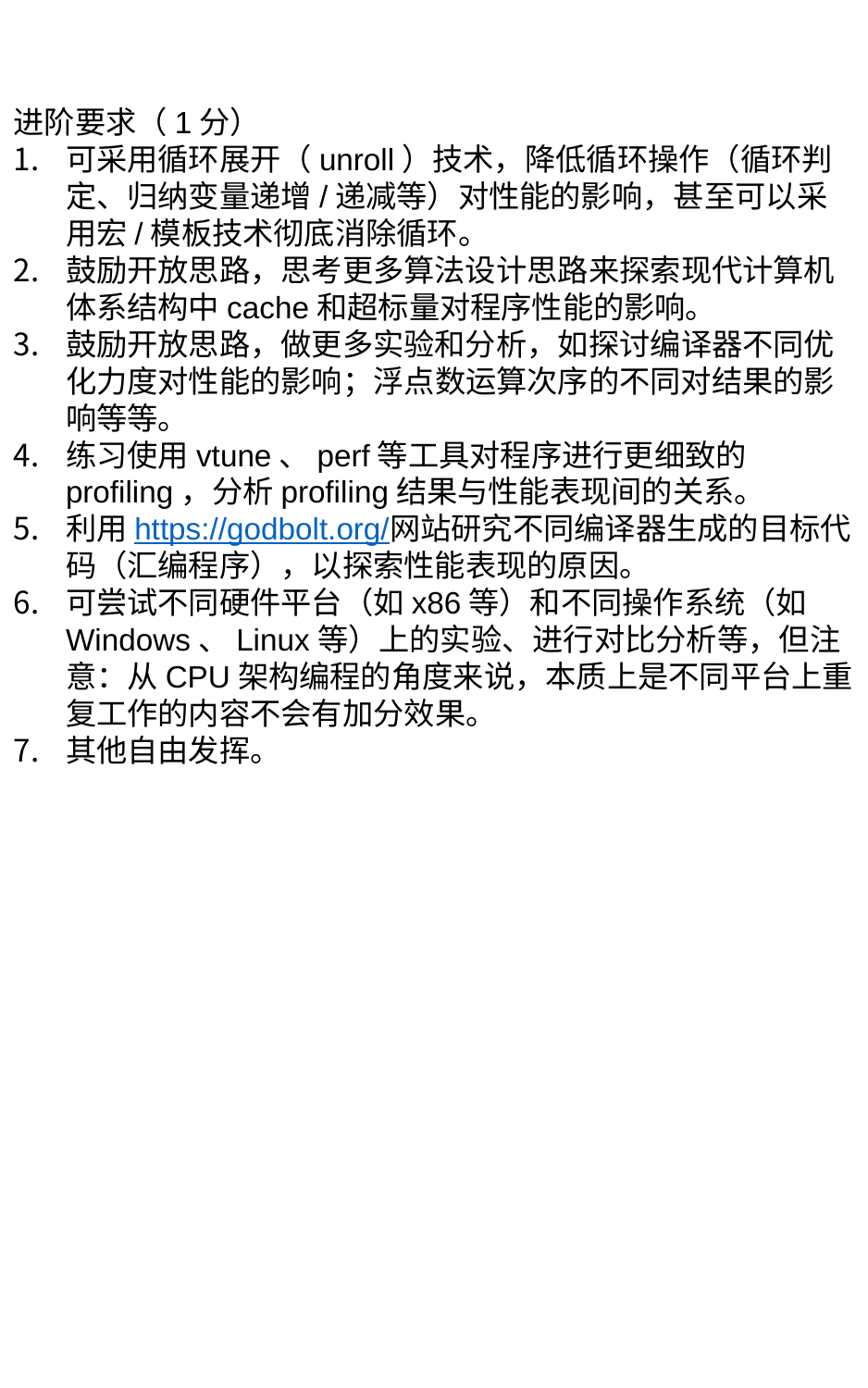

进阶要求（1分）
可采用循环展开（unroll）技术，降低循环操作（循环判定、归纳变量递增/递减等）对性能的影响，甚至可以采用宏/模板技术彻底消除循环。
鼓励开放思路，思考更多算法设计思路来探索现代计算机体系结构中cache和超标量对程序性能的影响。
鼓励开放思路，做更多实验和分析，如探讨编译器不同优化力度对性能的影响；浮点数运算次序的不同对结果的影响等等。
练习使用vtune、perf等工具对程序进行更细致的profiling，分析profiling结果与性能表现间的关系。
利用https://godbolt.org/网站研究不同编译器生成的目标代码（汇编程序），以探索性能表现的原因。
可尝试不同硬件平台（如x86等）和不同操作系统（如Windows、Linux等）上的实验、进行对比分析等，但注意：从CPU架构编程的角度来说，本质上是不同平台上重复工作的内容不会有加分效果。
其他自由发挥。